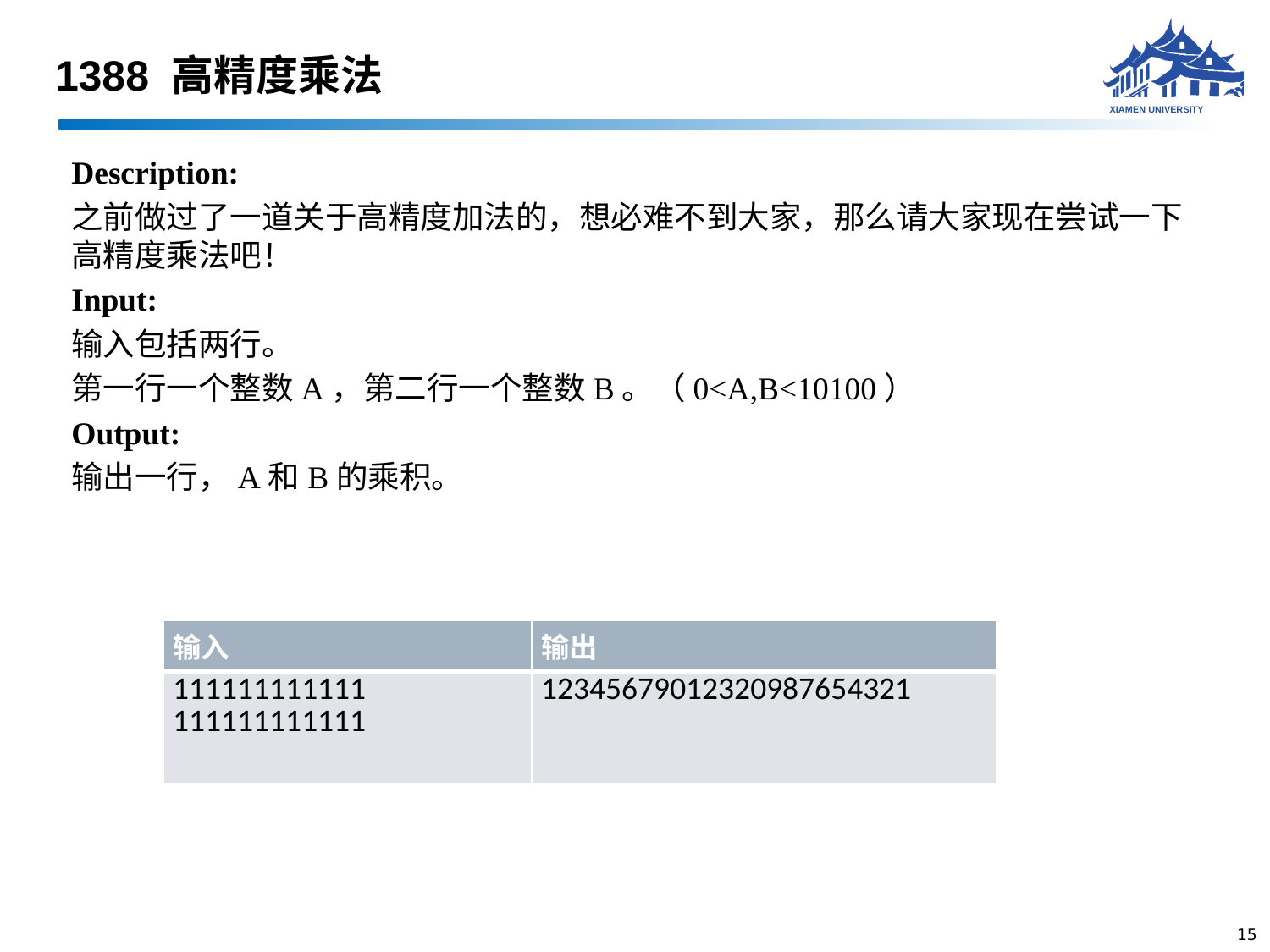

# 1388 高精度乘法
Description:
之前做过了一道关于高精度加法的，想必难不到大家，那么请大家现在尝试一下高精度乘法吧！
Input:
输入包括两行。
第一行一个整数A，第二行一个整数B。（0<A,B<10100）
Output:
输出一行，A和B的乘积。
| 输入 | 输出 |
| --- | --- |
| 111111111111 111111111111 | 12345679012320987654321 |
15